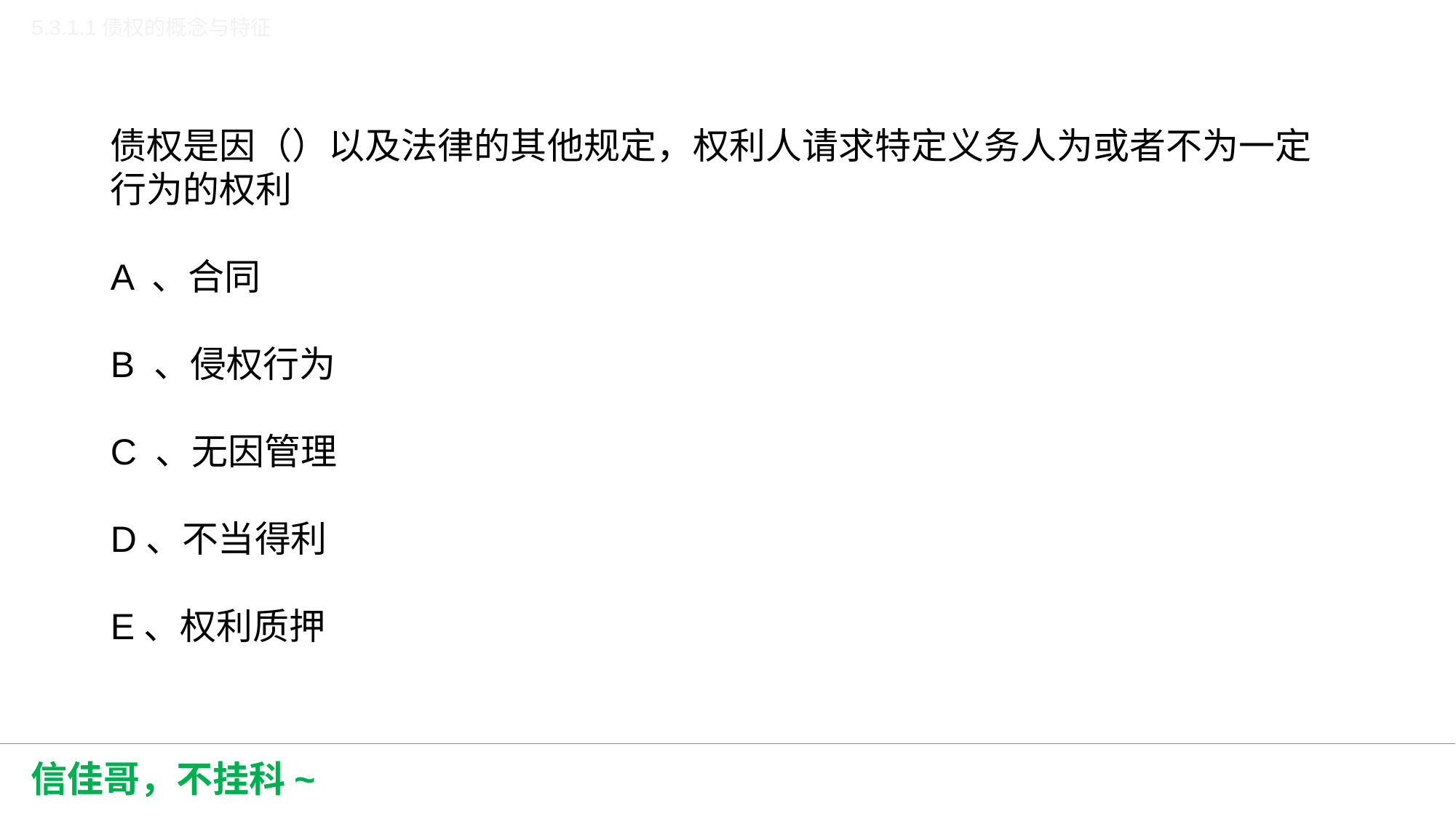

5.3.1.1债权的概念与特征
债权是因（）以及法律的其他规定，权利人请求特定义务人为或者不为一定行为的权利

A 、合同

B 、侵权行为

C 、无因管理

D、不当得利

E、权利质押